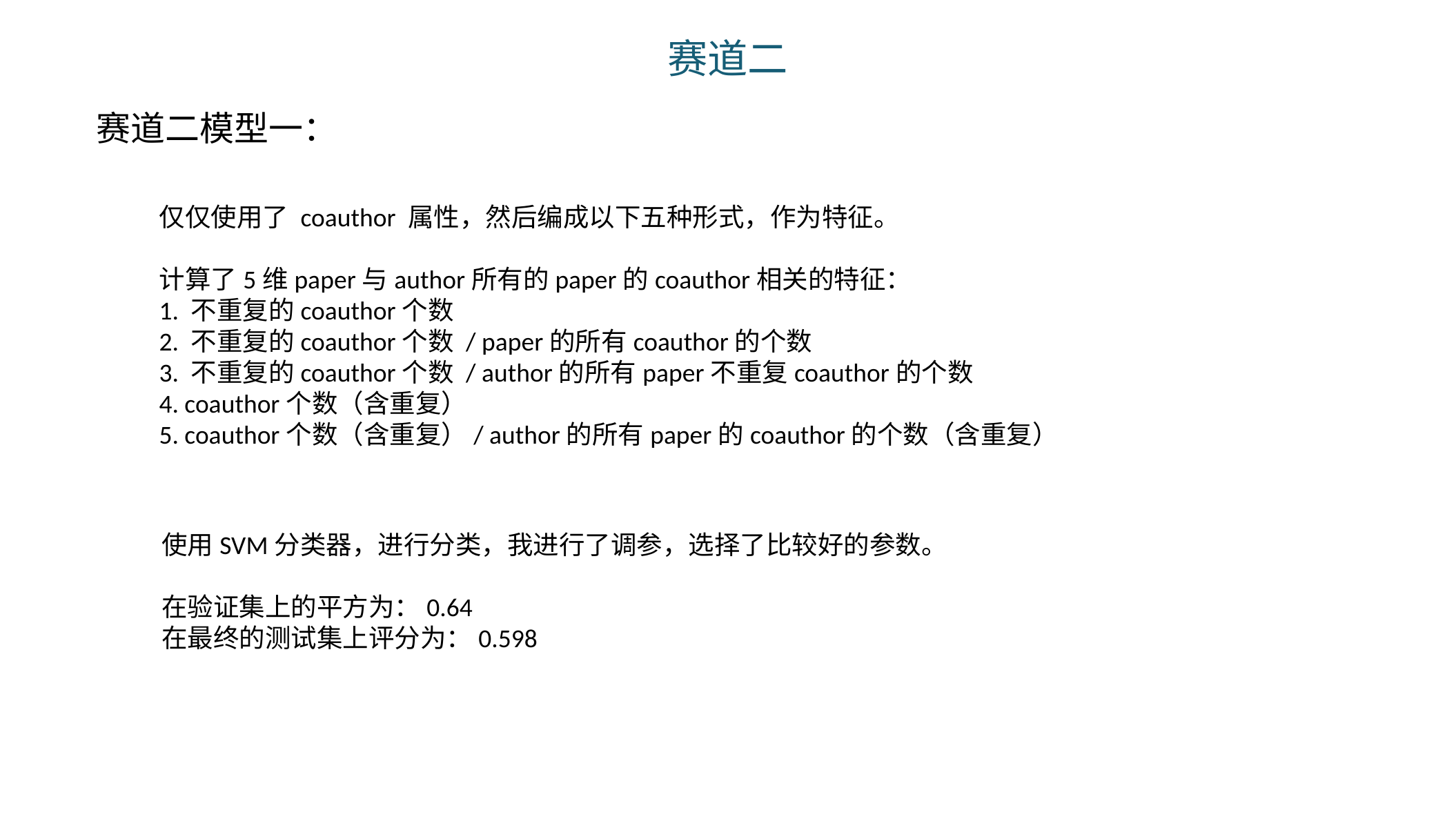

赛道二
 赛道二模型一：

仅仅使用了 coauthor 属性，然后编成以下五种形式，作为特征。

计算了5维paper与author所有的paper的coauthor相关的特征：
1. 不重复的coauthor个数
2. 不重复的coauthor个数 / paper的所有coauthor的个数
3. 不重复的coauthor个数 / author的所有paper不重复coauthor的个数
4. coauthor个数（含重复）
5. coauthor个数（含重复）/ author的所有paper的coauthor的个数（含重复）
使用SVM分类器，进行分类，我进行了调参，选择了比较好的参数。

在验证集上的平方为：0.64
在最终的测试集上评分为：0.598